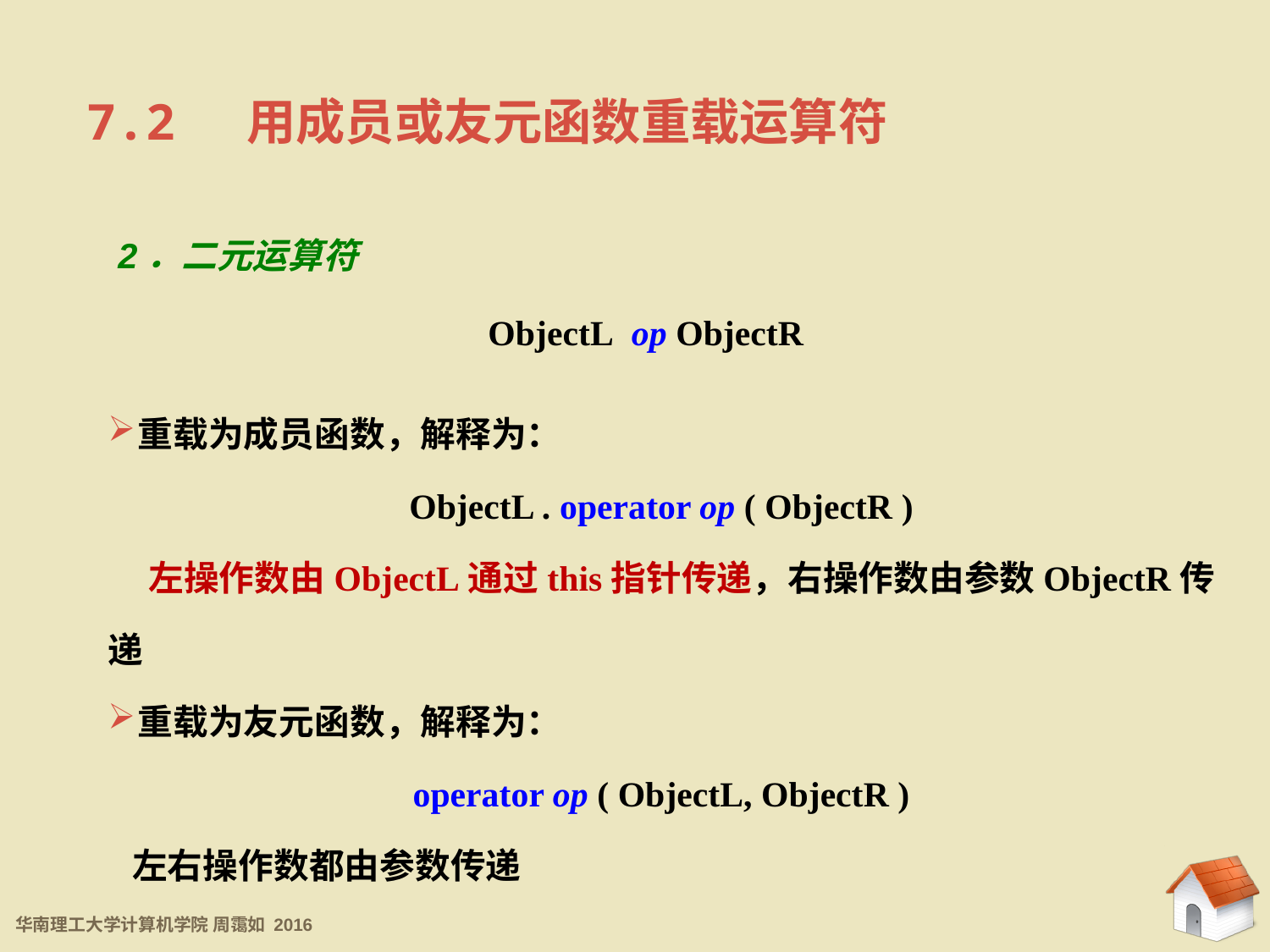

7.2  用成员或友元函数重载运算符
 2．二元运算符
ObjectL  op ObjectR
重载为成员函数，解释为：
ObjectL . operator op ( ObjectR )
    左操作数由ObjectL通过this指针传递，右操作数由参数ObjectR传递
重载为友元函数，解释为：
operator op ( ObjectL, ObjectR )
  左右操作数都由参数传递